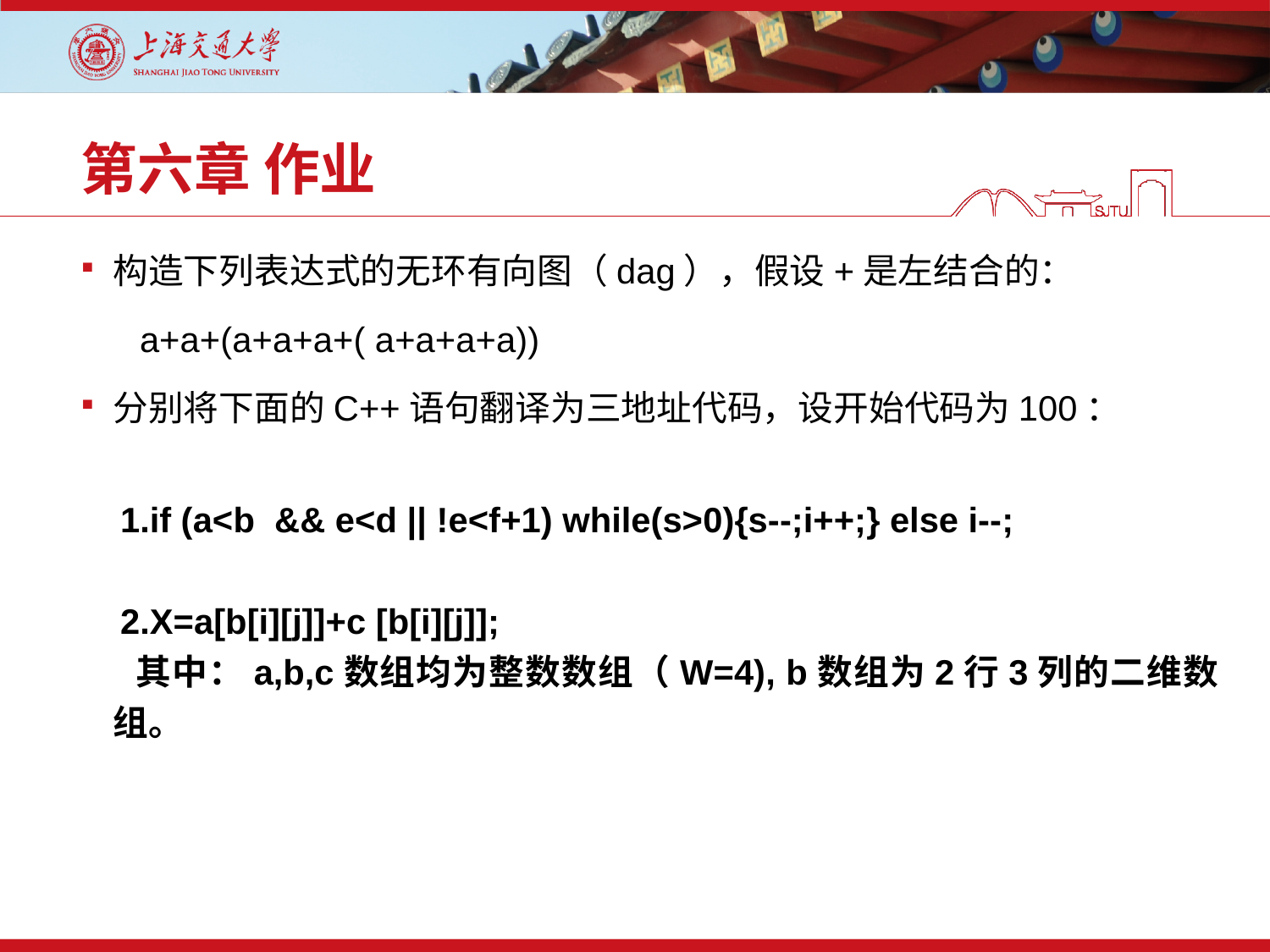

# 第六章 作业
构造下列表达式的无环有向图（dag），假设+是左结合的：
      a+a+(a+a+a+( a+a+a+a))
分别将下面的C++语句翻译为三地址代码，设开始代码为100：

    1.if (a<b  && e<d || !e<f+1) while(s>0){s--;i++;} else i--;

    2.X=a[b[i][j]]+c [b[i][j]];
     其中：a,b,c数组均为整数数组（W=4), b数组为2行3列的二维数组。